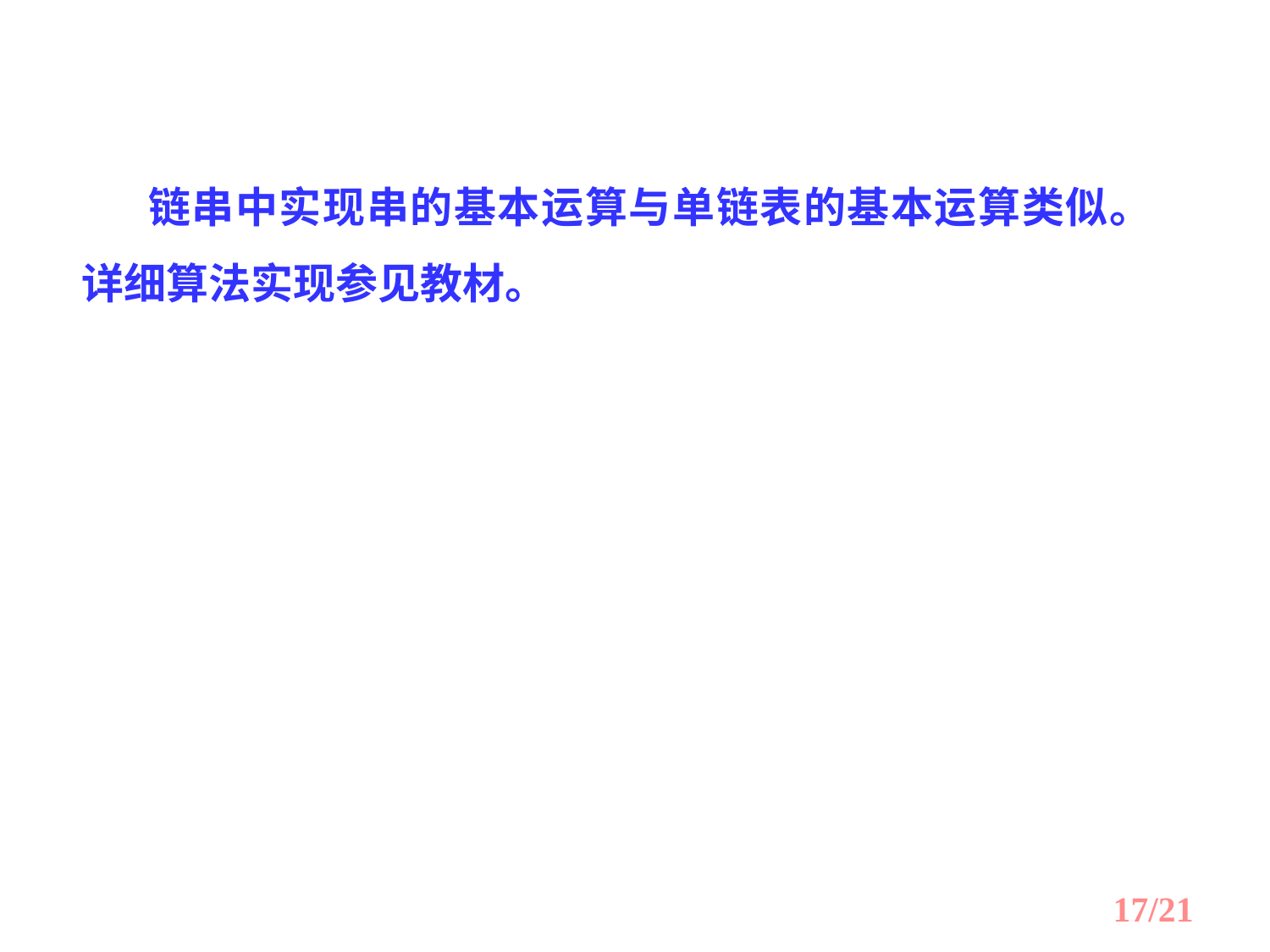

链串中实现串的基本运算与单链表的基本运算类似。详细算法实现参见教材。
17/21